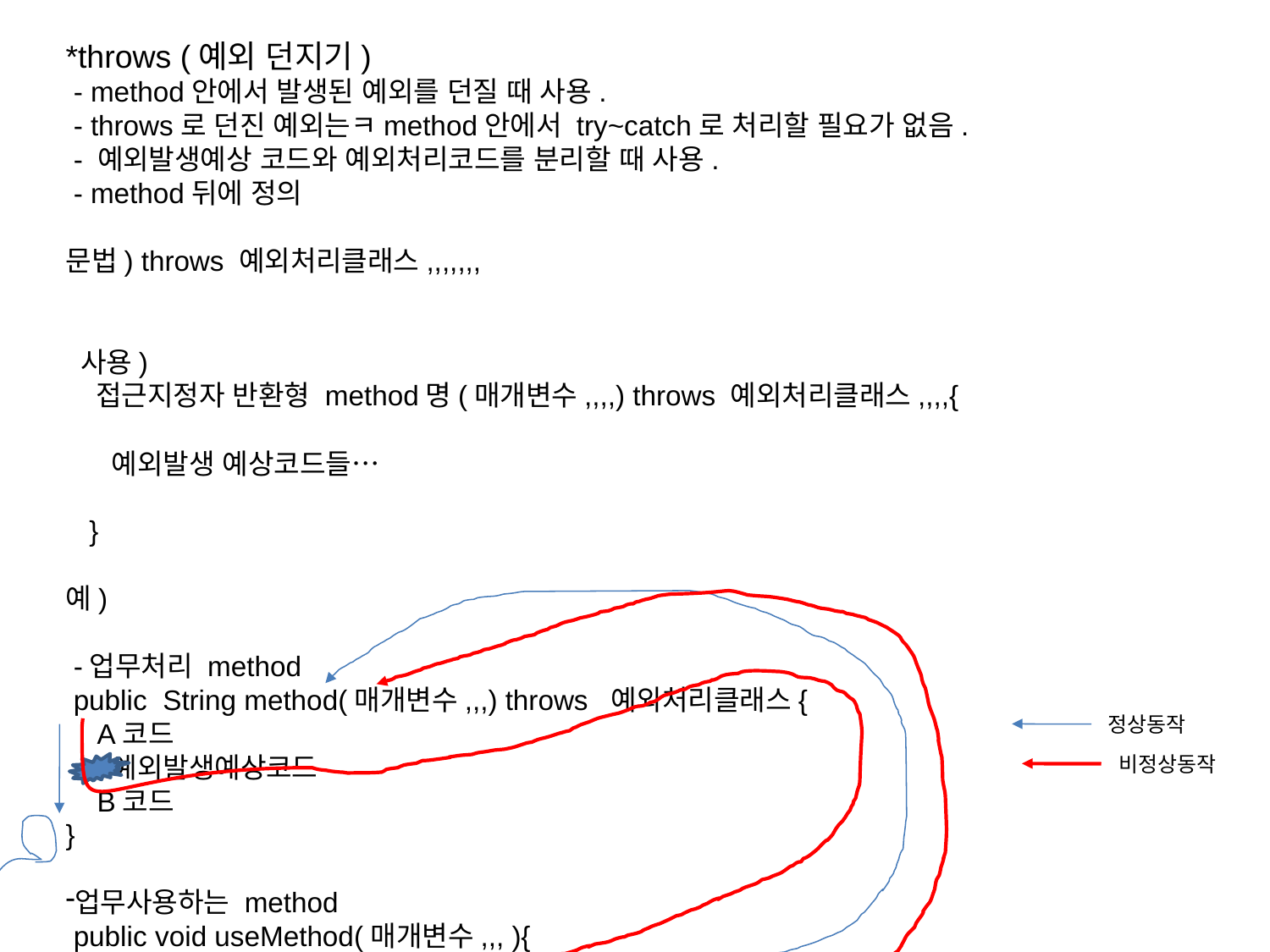

*throws (예외 던지기)
 - method안에서 발생된 예외를 던질 때 사용.
 - throws로 던진 예외는ㅋmethod안에서 try~catch로 처리할 필요가 없음.
 - 예외발생예상 코드와 예외처리코드를 분리할 때 사용.
 - method뒤에 정의

문법) throws 예외처리클래스,,,,,,,

 사용)
   접근지정자 반환형 method명(매개변수,,,,) throws 예외처리클래스,,,,{

     예외발생 예상코드들…

   }

예)

 -업무처리 method
 public  String method(매개변수,,,) throws  예외처리클래스{
    A코드
     예외발생예상코드
    B코드
}

업무사용하는 method
 public void useMethod(매개변수,,, ){

    try{
      method(값);
    }catch( 예외처리클래스 객체명 ){
      예외가 발생했을 때 처리할 코드
    }

  }

정상동작
비정상동작